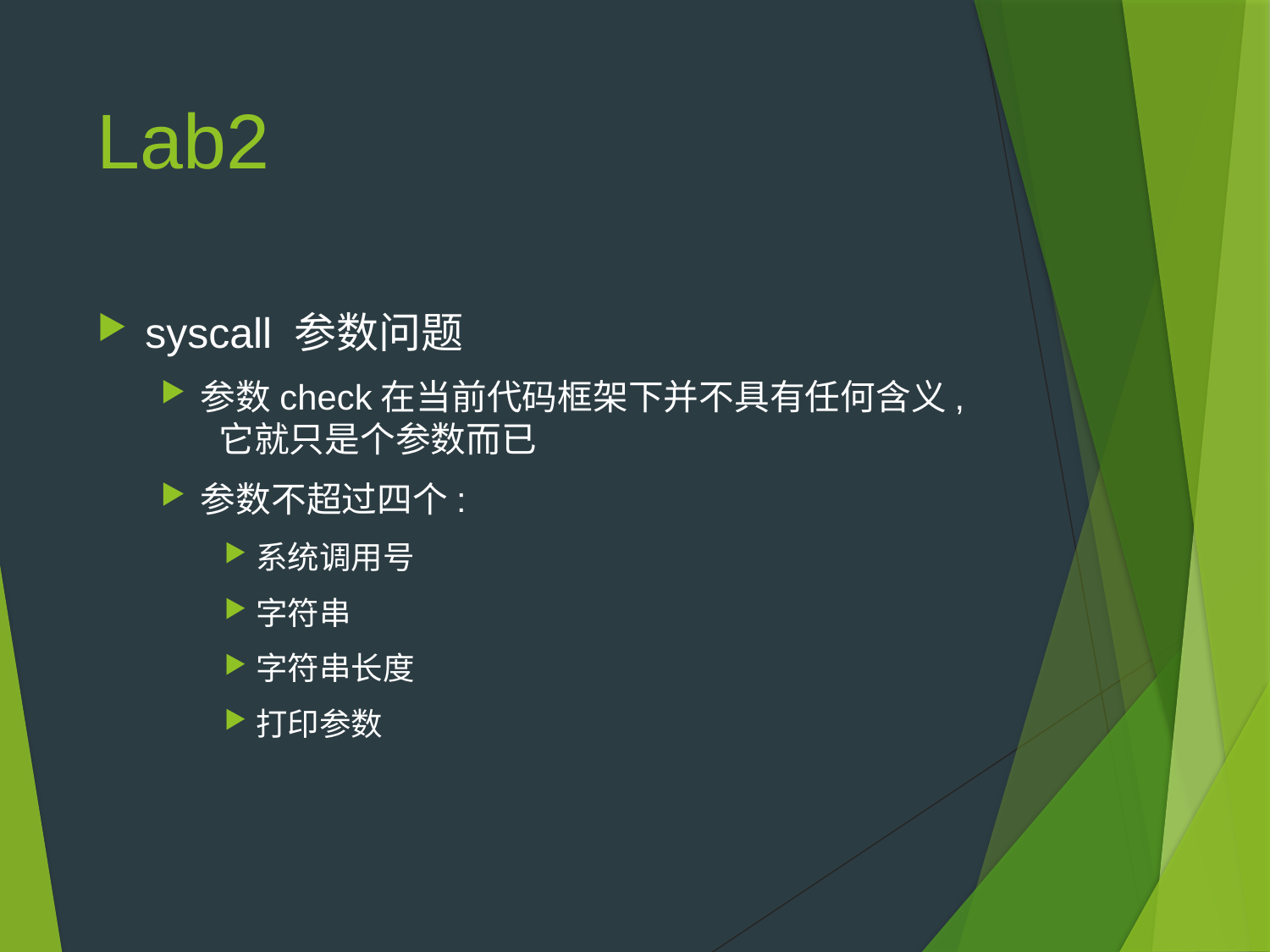

# Lab2
syscall 参数问题
参数check在当前代码框架下并不具有任何含义, 它就只是个参数而已
参数不超过四个:
系统调用号
字符串
字符串长度
打印参数